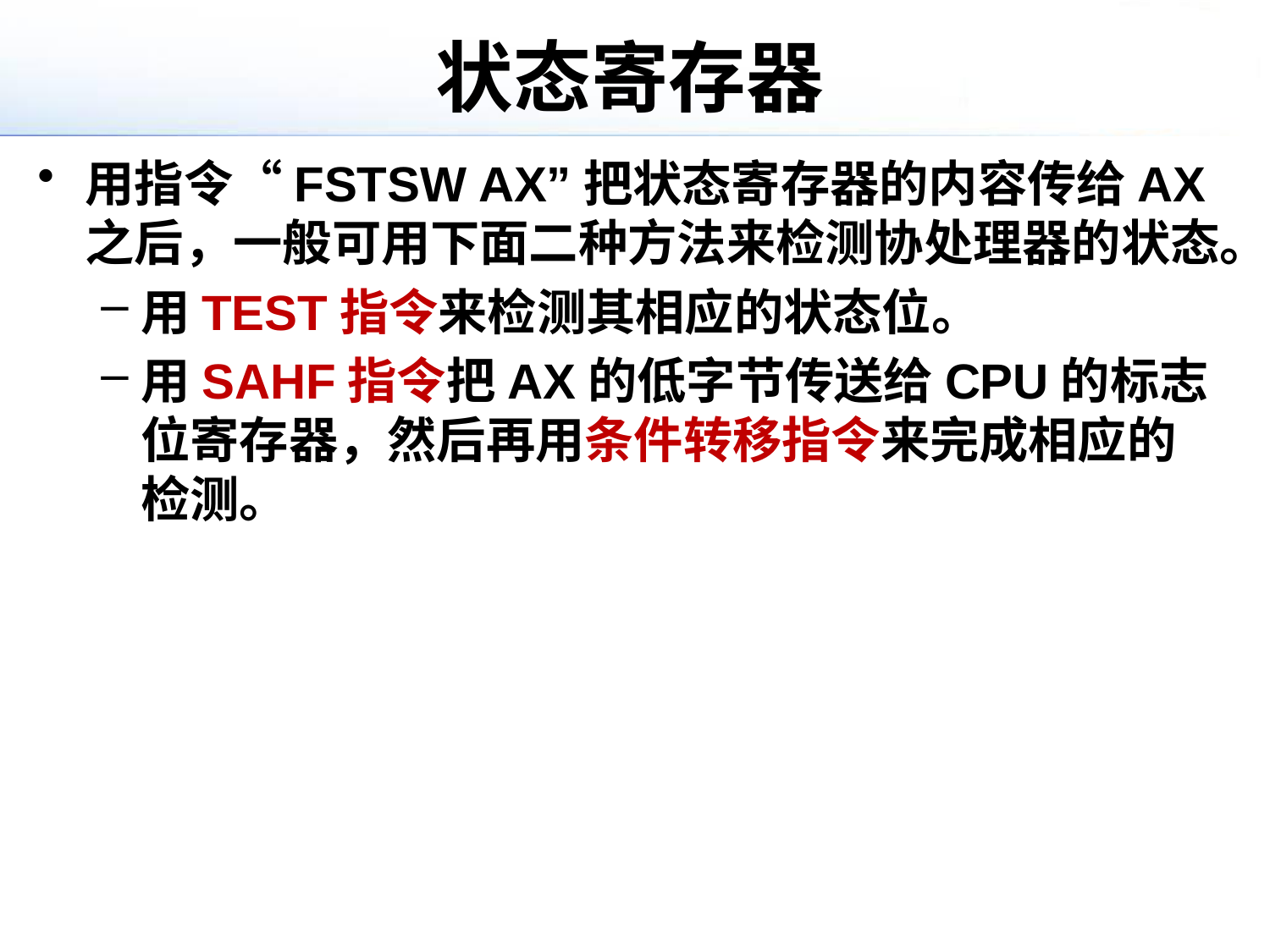

# 状态寄存器
用指令“FSTSW AX”把状态寄存器的内容传给AX之后，一般可用下面二种方法来检测协处理器的状态。
用TEST指令来检测其相应的状态位。
用SAHF指令把AX的低字节传送给CPU的标志位寄存器，然后再用条件转移指令来完成相应的检测。